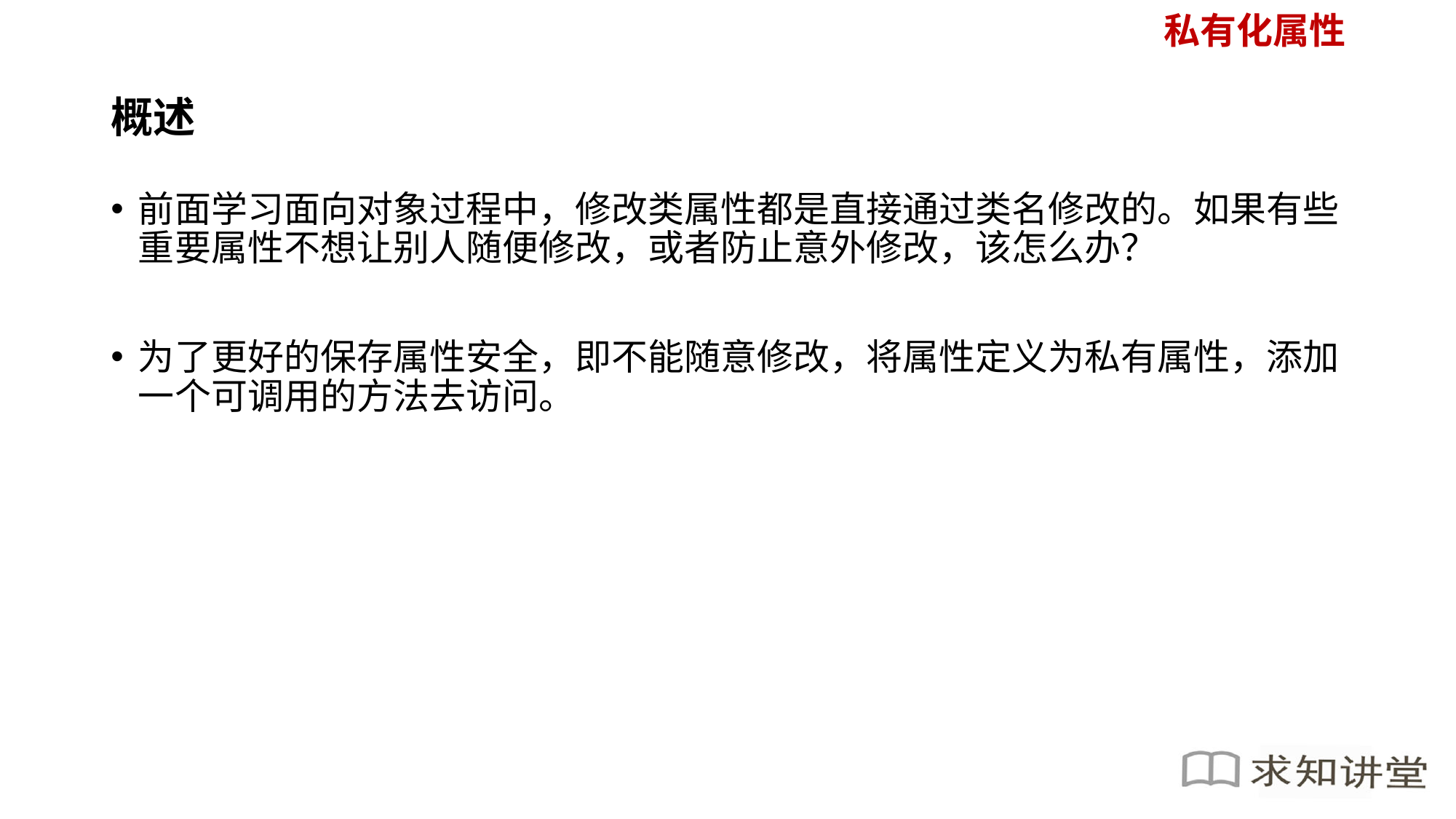

私有化属性
# 概述
前面学习面向对象过程中，修改类属性都是直接通过类名修改的。如果有些重要属性不想让别人随便修改，或者防止意外修改，该怎么办？

为了更好的保存属性安全，即不能随意修改，将属性定义为私有属性，添加一个可调用的方法去访问。